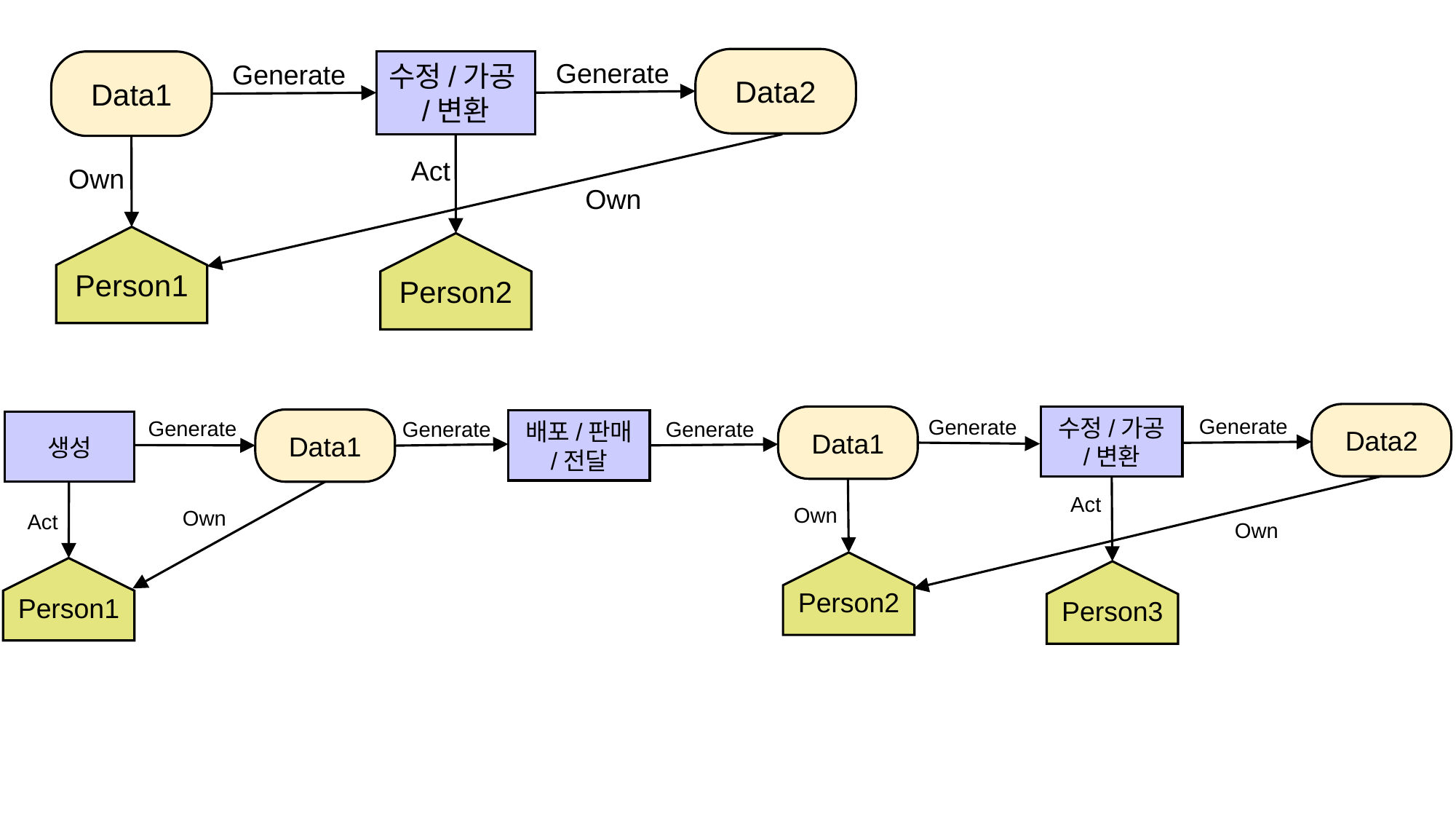

Data2
수정/가공/변환
Generate
Data1
Generate
Act
Own
Own
Person1
Person2
Data2
Data1
수정/가공
/변환
Generate
Generate
Data1
Generate
Generate
배포/판매
/전달
Generate
생성
Act
Own
Own
Act
Own
Person2
Person1
Person3